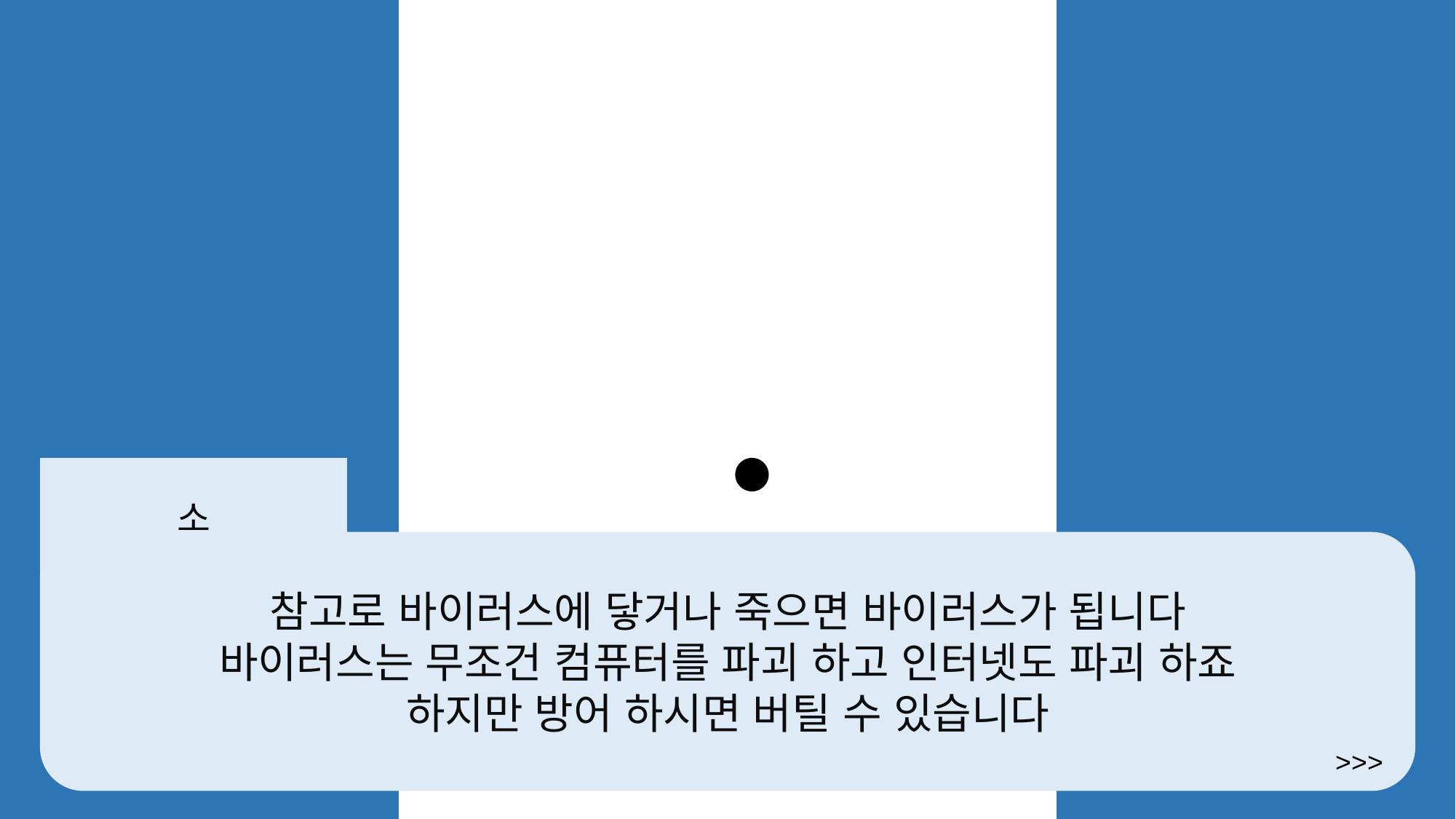

소

참고로 바이러스에 닿거나 죽으면 바이러스가 됩니다
바이러스는 무조건 컴퓨터를 파괴 하고 인터넷도 파괴 하죠
하지만 방어 하시면 버틸 수 있습니다
>>>